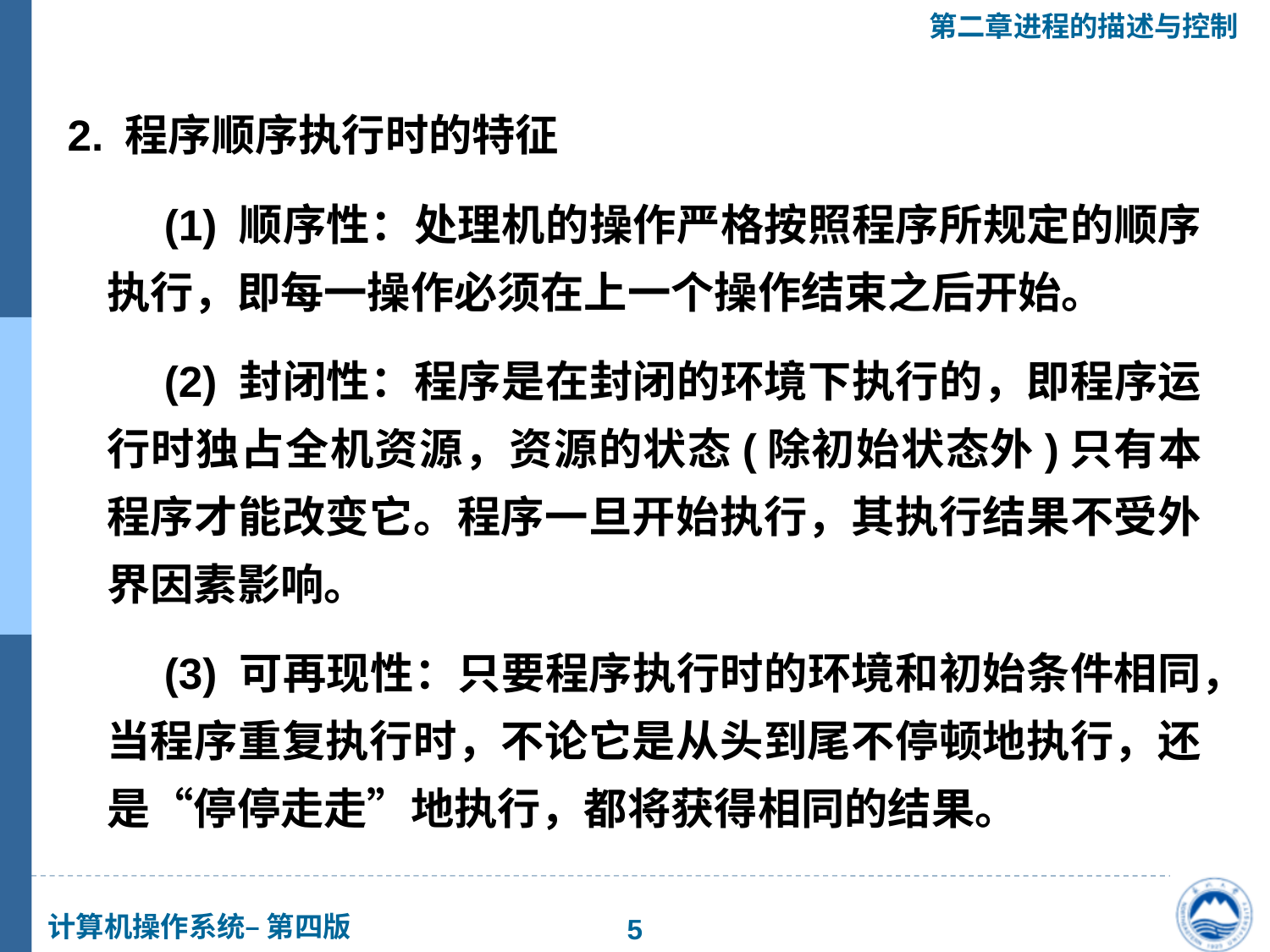

2. 程序顺序执行时的特征
　　(1) 顺序性：处理机的操作严格按照程序所规定的顺序执行，即每一操作必须在上一个操作结束之后开始。
　　(2) 封闭性：程序是在封闭的环境下执行的，即程序运行时独占全机资源，资源的状态(除初始状态外)只有本程序才能改变它。程序一旦开始执行，其执行结果不受外界因素影响。
　　(3) 可再现性：只要程序执行时的环境和初始条件相同，当程序重复执行时，不论它是从头到尾不停顿地执行，还是“停停走走”地执行，都将获得相同的结果。